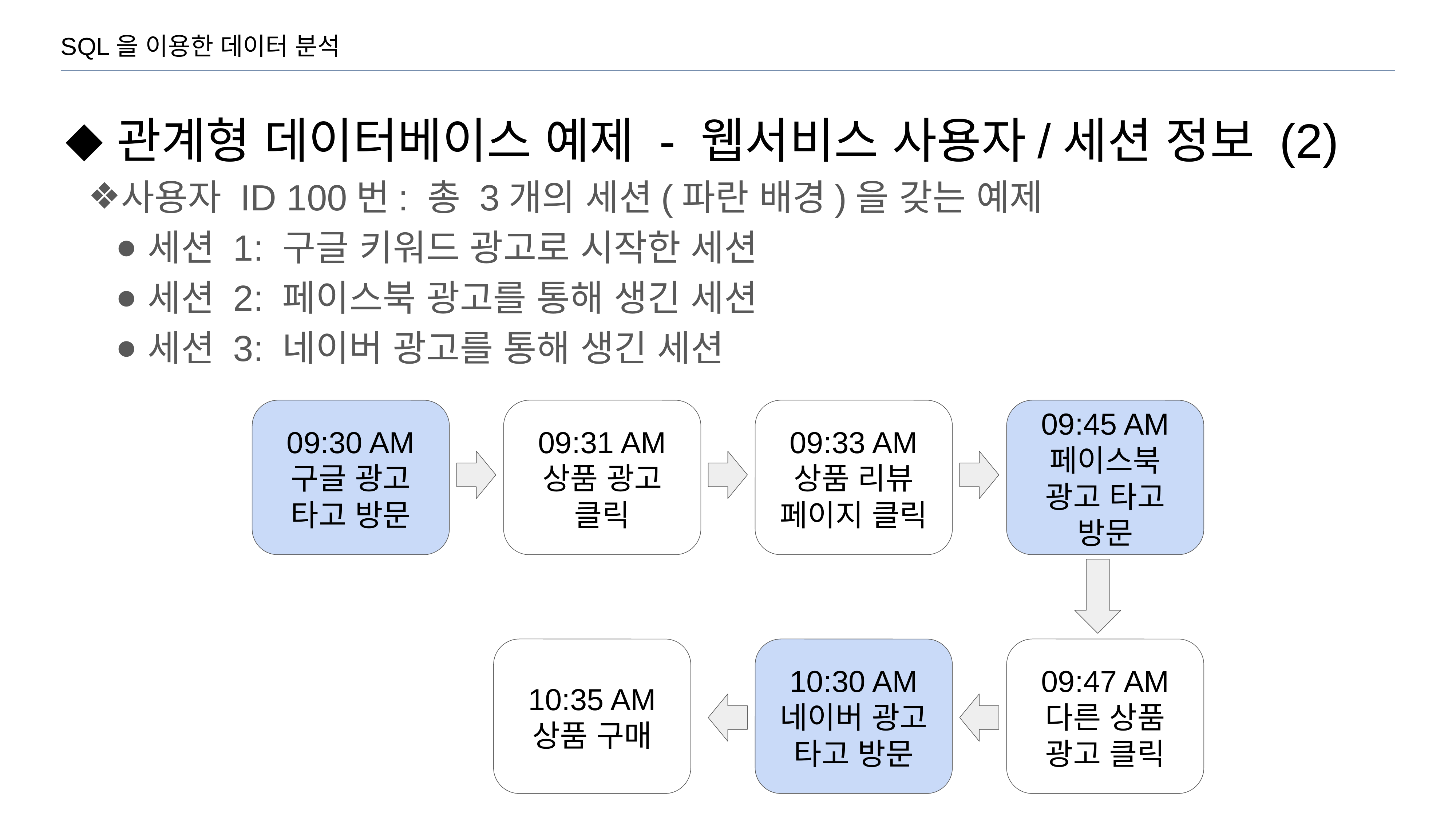

SQL을 이용한 데이터 분석
관계형 데이터베이스 예제 - 웹서비스 사용자/세션 정보 (2)
사용자 ID 100번: 총 3개의 세션(파란 배경)을 갖는 예제
세션 1: 구글 키워드 광고로 시작한 세션
세션 2: 페이스북 광고를 통해 생긴 세션
세션 3: 네이버 광고를 통해 생긴 세션

09:30 AM
구글 광고 타고 방문
09:31 AM
상품 광고 클릭
09:33 AM
상품 리뷰 페이지 클릭
09:45 AM
페이스북 광고 타고 방문

10:35 AM
상품 구매
10:30 AM
네이버 광고 타고 방문
09:47 AM
다른 상품
광고 클릭